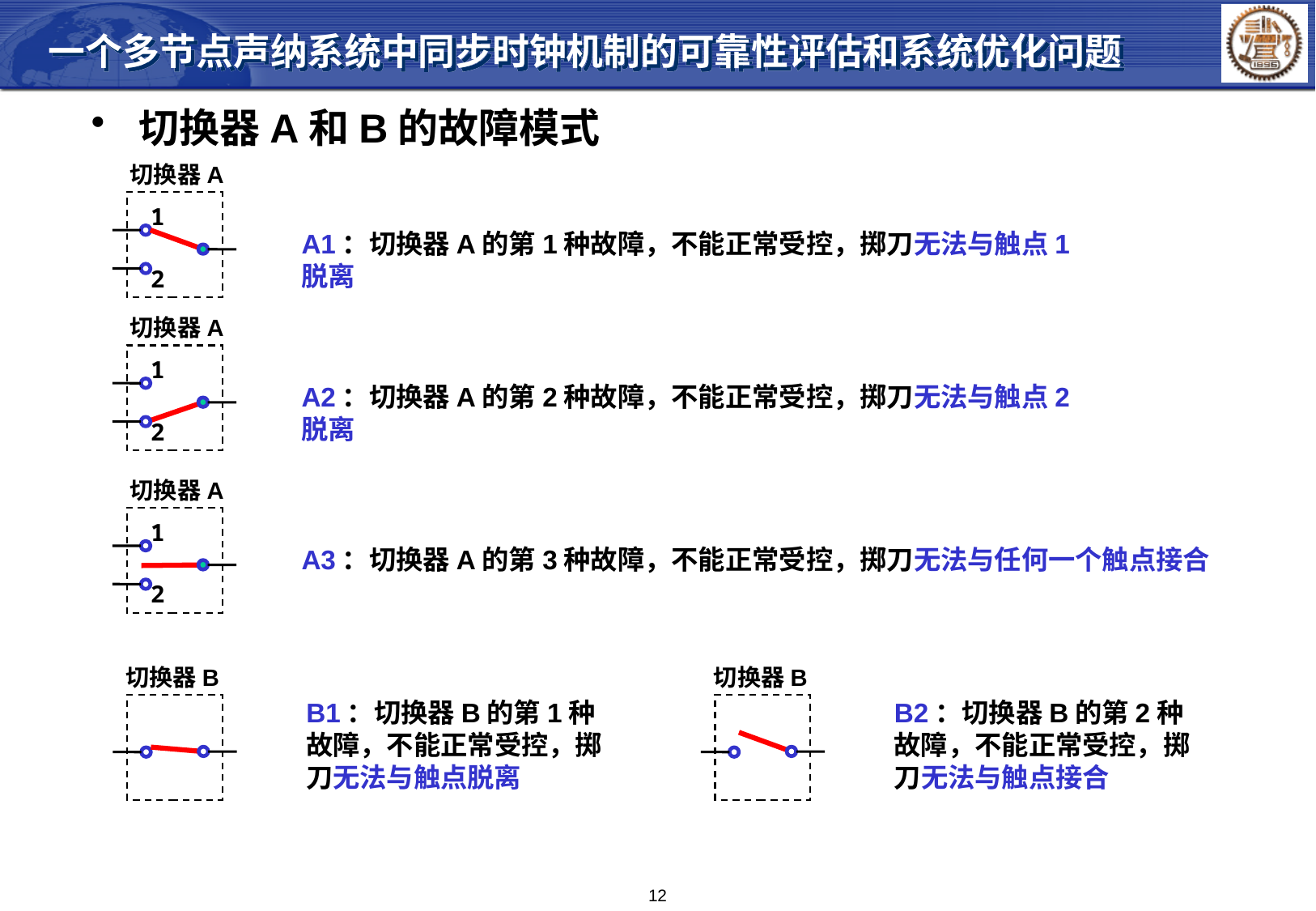

一个多节点声纳系统中同步时钟机制的可靠性评估和系统优化问题
 切换器A和B的故障模式
切换器A

1
A1：切换器A的第1种故障，不能正常受控，掷刀无法与触点1脱离

2

切换器A

1
A2：切换器A的第2种故障，不能正常受控，掷刀无法与触点2脱离

2

切换器A

1
A3：切换器A的第3种故障，不能正常受控，掷刀无法与任何一个触点接合

2

切换器B
B1：切换器B的第1种故障，不能正常受控，掷刀无法与触点脱离

切换器B
B2：切换器B的第2种故障，不能正常受控，掷刀无法与触点接合

12